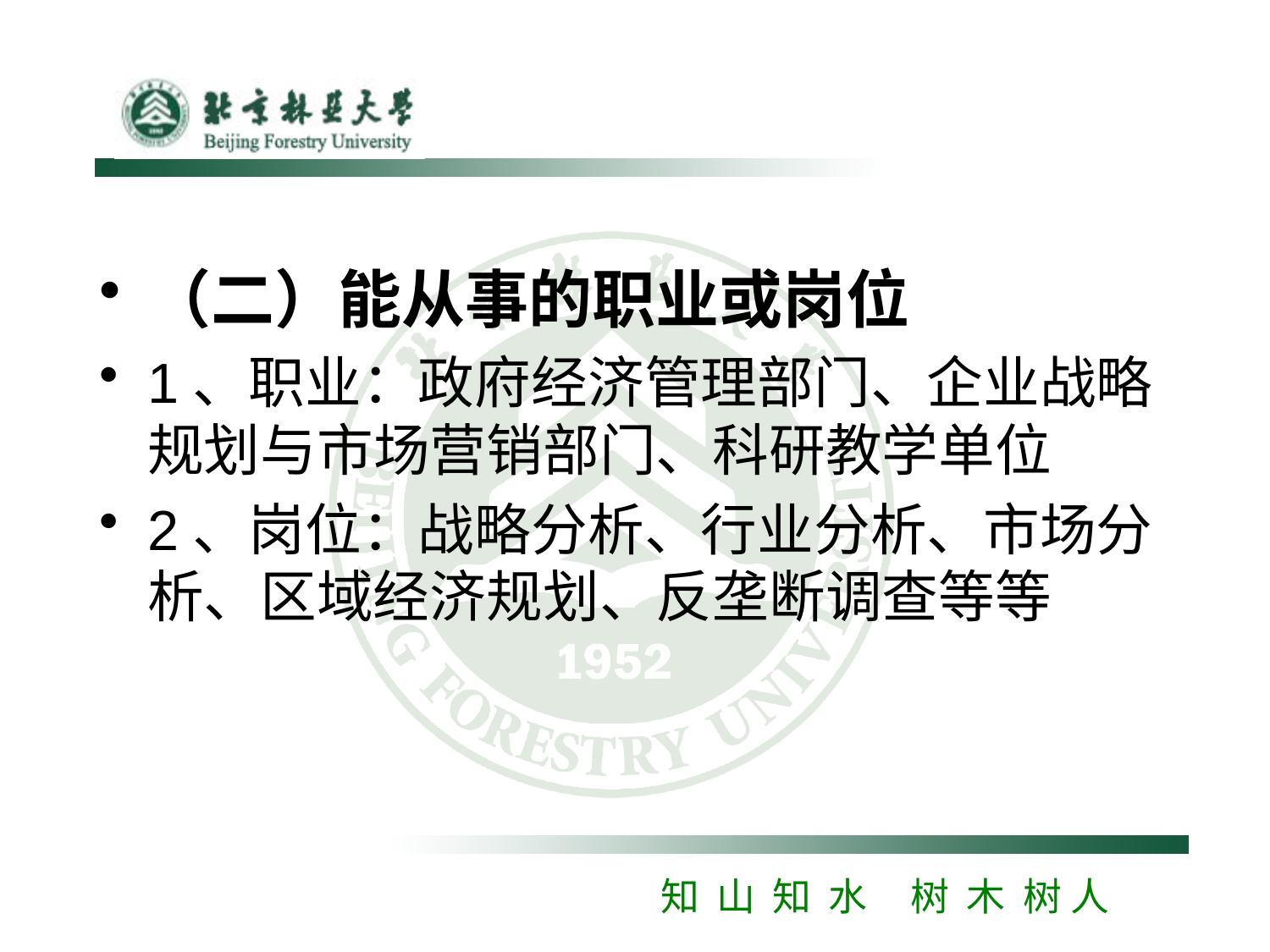

#
（二）能从事的职业或岗位
1、职业：政府经济管理部门、企业战略规划与市场营销部门、科研教学单位
2、岗位：战略分析、行业分析、市场分析、区域经济规划、反垄断调查等等